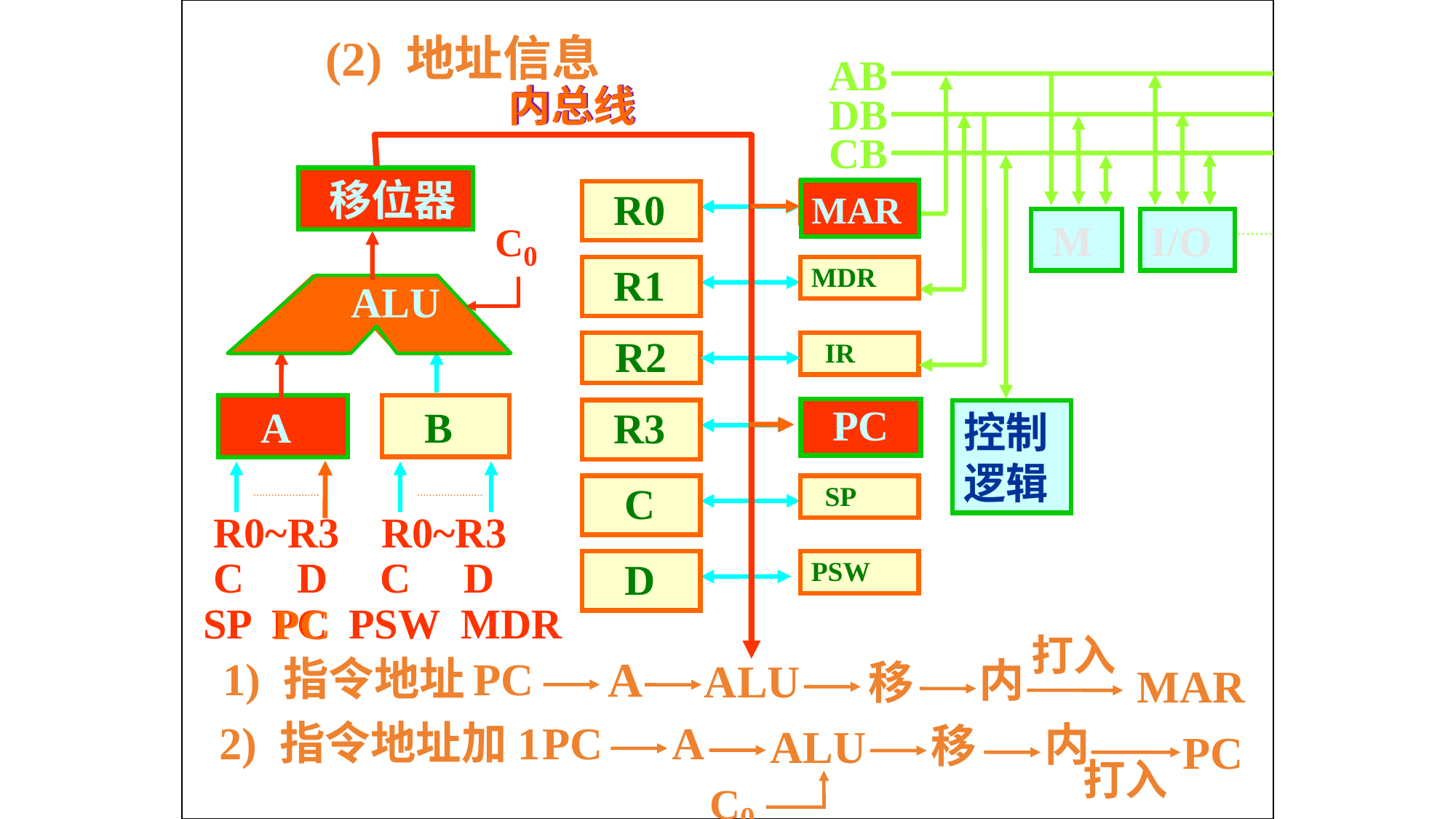

(2) 地址信息
AB
   内总线

DB

CB

移位器
  R0
MAR

 M
I/O

  R1
MDR
ALU

R2
  IR

   A
   B
  R3
  PC
控制逻辑

   C
  SP

  R0~R3    R0~R3
  C     D     C     D
 SP  PC  PSW  MDR

   D
PSW

 内总线

 移位器
MAR
C0

ALU

   A
  PC

PC
打入
A
1) 指令地址
PC
内
ALU
移
MAR

2) 指令地址加1
PC
A
内
移
ALU
PC
打入

C0